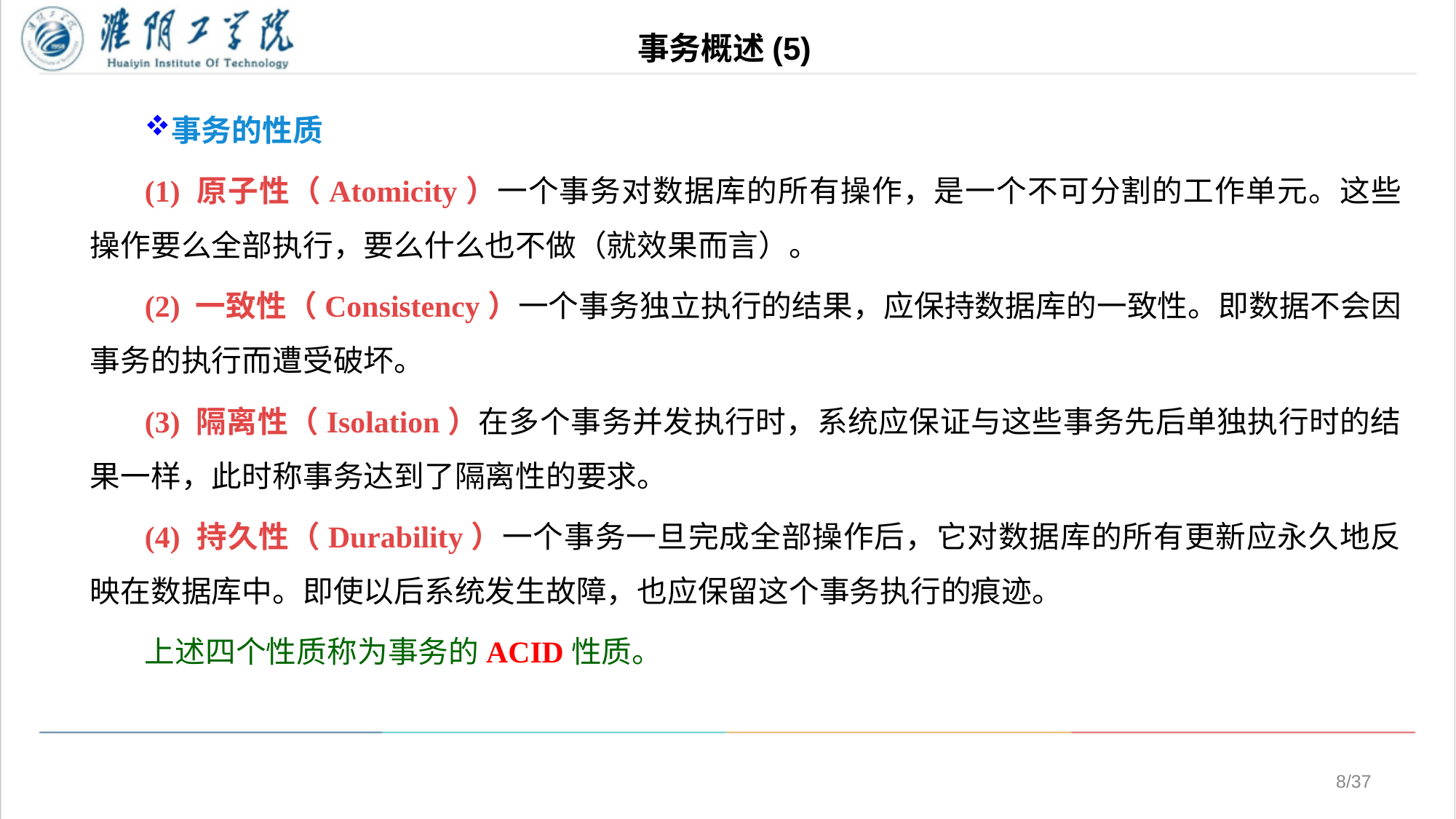

# 事务概述(5)
事务的性质
(1) 原子性（Atomicity）一个事务对数据库的所有操作，是一个不可分割的工作单元。这些操作要么全部执行，要么什么也不做（就效果而言）。
(2) 一致性（Consistency）一个事务独立执行的结果，应保持数据库的一致性。即数据不会因事务的执行而遭受破坏。
(3) 隔离性（Isolation）在多个事务并发执行时，系统应保证与这些事务先后单独执行时的结果一样，此时称事务达到了隔离性的要求。
(4) 持久性（Durability）一个事务一旦完成全部操作后，它对数据库的所有更新应永久地反映在数据库中。即使以后系统发生故障，也应保留这个事务执行的痕迹。
上述四个性质称为事务的ACID性质。

8/37